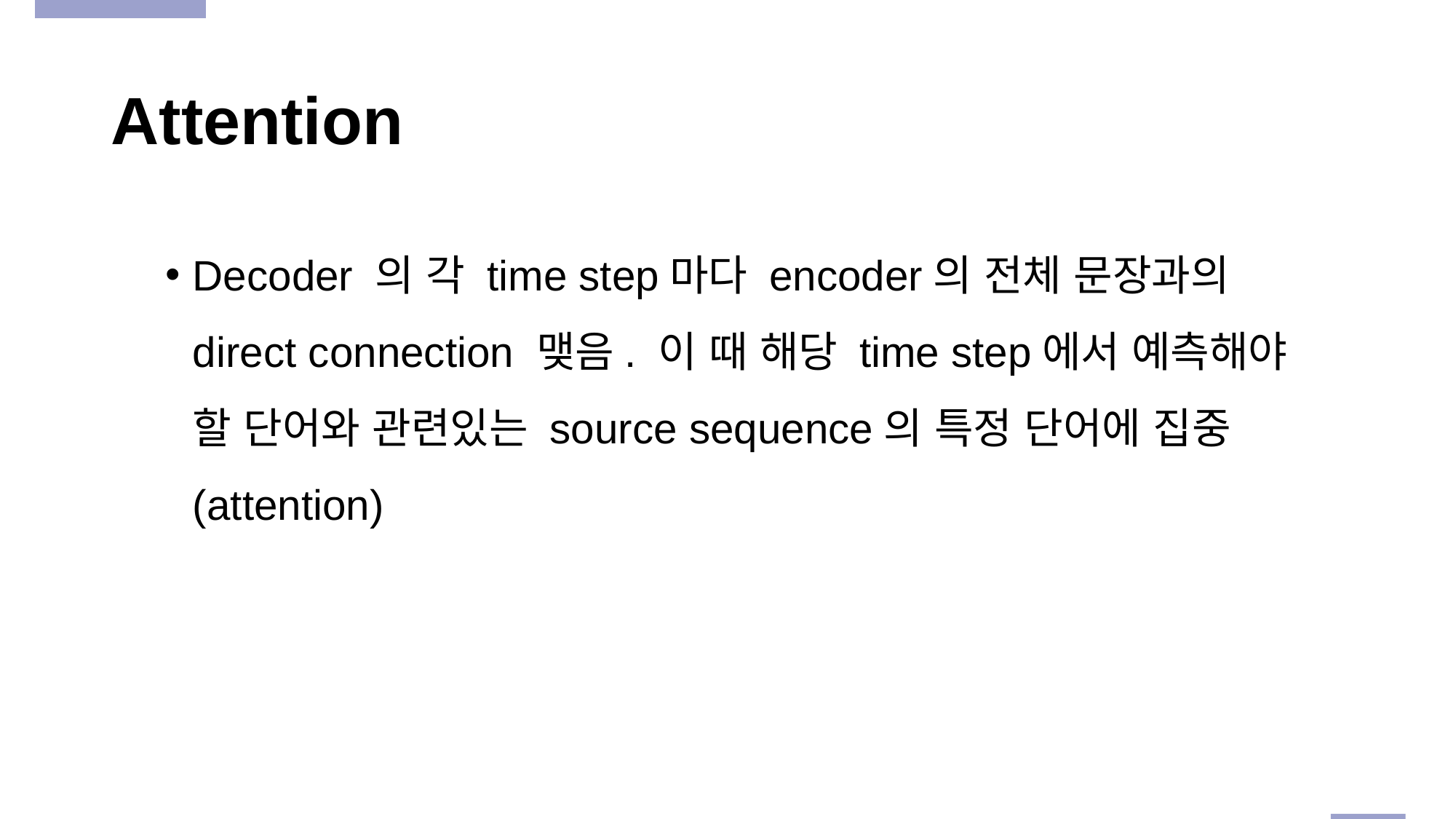

# Attention
Decoder 의 각 time step마다 encoder의 전체 문장과의 direct connection 맺음. 이 때 해당 time step에서 예측해야 할 단어와 관련있는 source sequence의 특정 단어에 집중(attention)